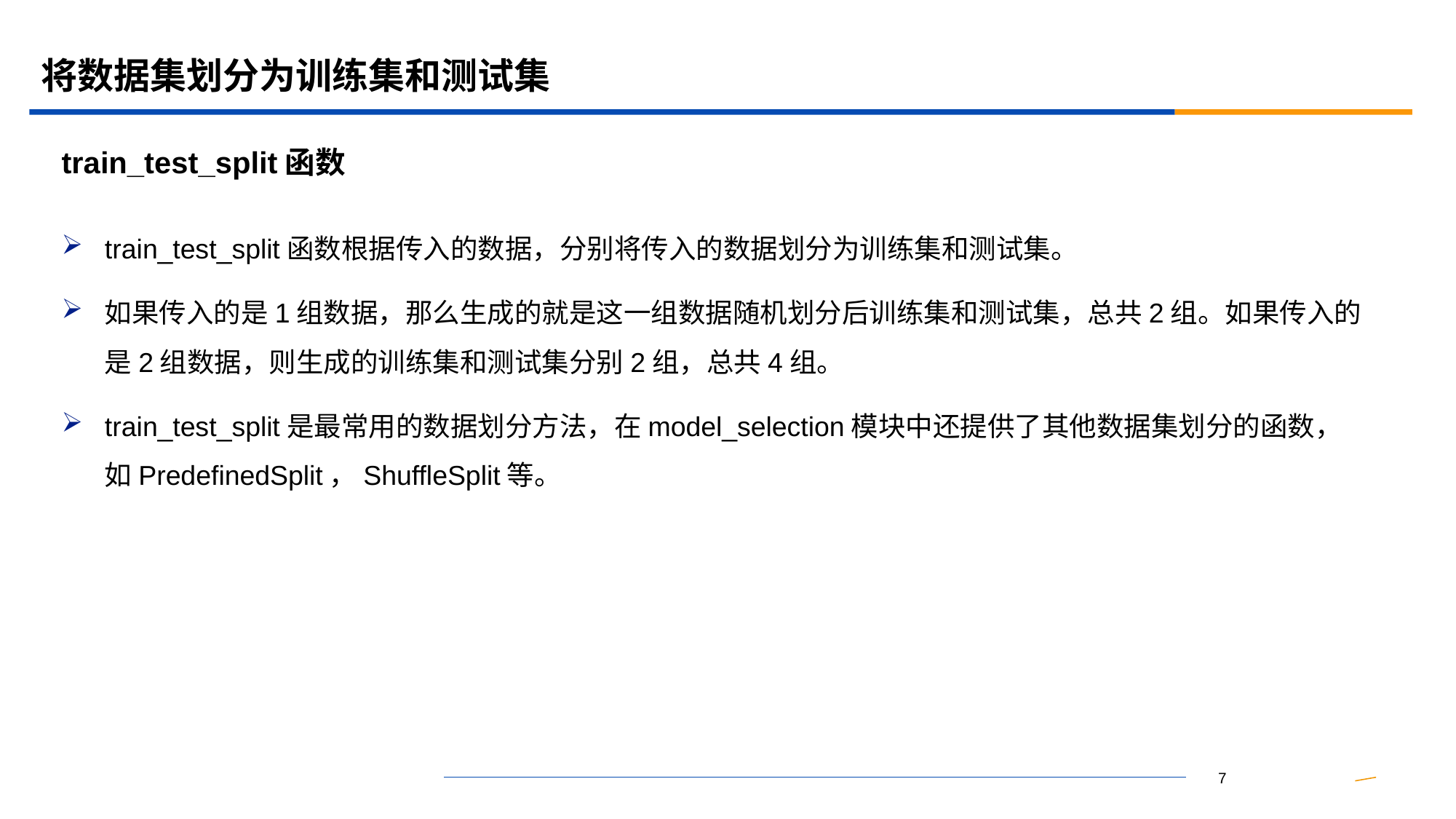

# 将数据集划分为训练集和测试集
train_test_split函数
train_test_split函数根据传入的数据，分别将传入的数据划分为训练集和测试集。
如果传入的是1组数据，那么生成的就是这一组数据随机划分后训练集和测试集，总共2组。如果传入的是2组数据，则生成的训练集和测试集分别2组，总共4组。
train_test_split是最常用的数据划分方法，在model_selection模块中还提供了其他数据集划分的函数，如PredefinedSplit，ShuffleSplit等。